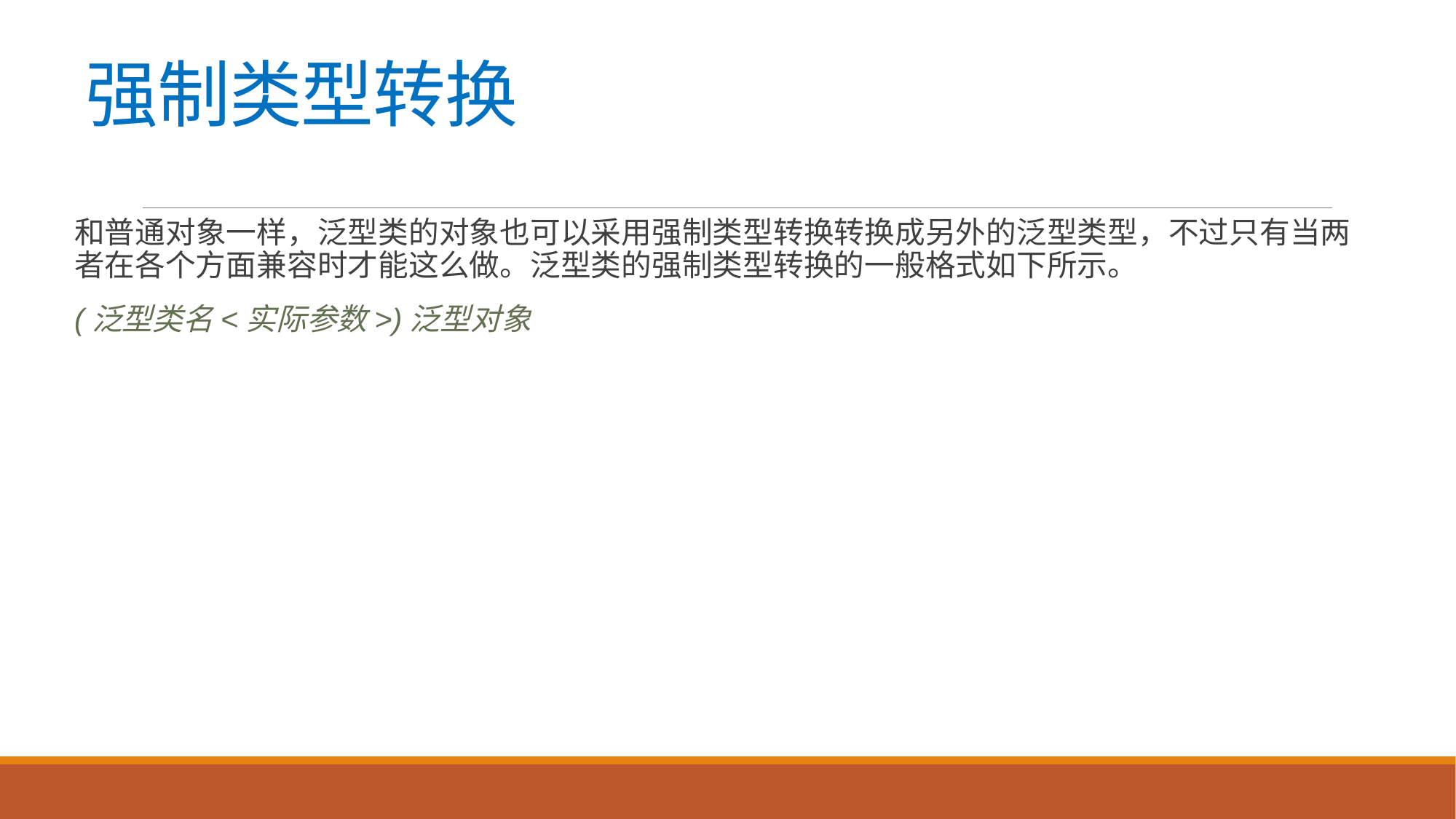

# 强制类型转换
和普通对象一样，泛型类的对象也可以采用强制类型转换转换成另外的泛型类型，不过只有当两者在各个方面兼容时才能这么做。泛型类的强制类型转换的一般格式如下所示。
(泛型类名<实际参数>)泛型对象